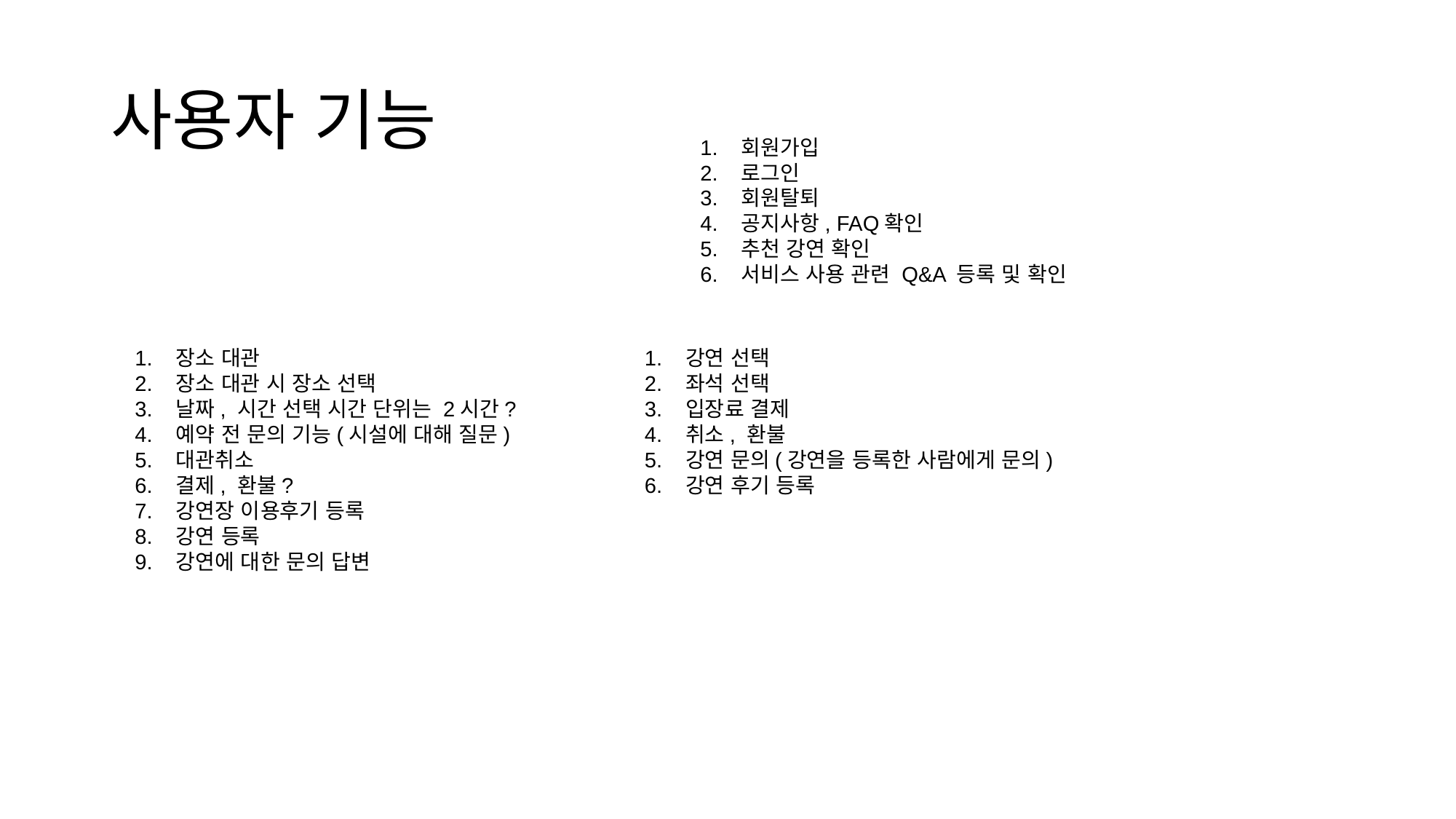

# 사용자 기능
회원가입
로그인
회원탈퇴
공지사항, FAQ확인
추천 강연 확인
서비스 사용 관련 Q&A 등록 및 확인
장소 대관
장소 대관 시 장소 선택
날짜, 시간 선택 시간 단위는 2시간?
예약 전 문의 기능(시설에 대해 질문)
대관취소
결제, 환불?
강연장 이용후기 등록
강연 등록
강연에 대한 문의 답변
강연 선택
좌석 선택
입장료 결제
취소, 환불
강연 문의(강연을 등록한 사람에게 문의)
강연 후기 등록